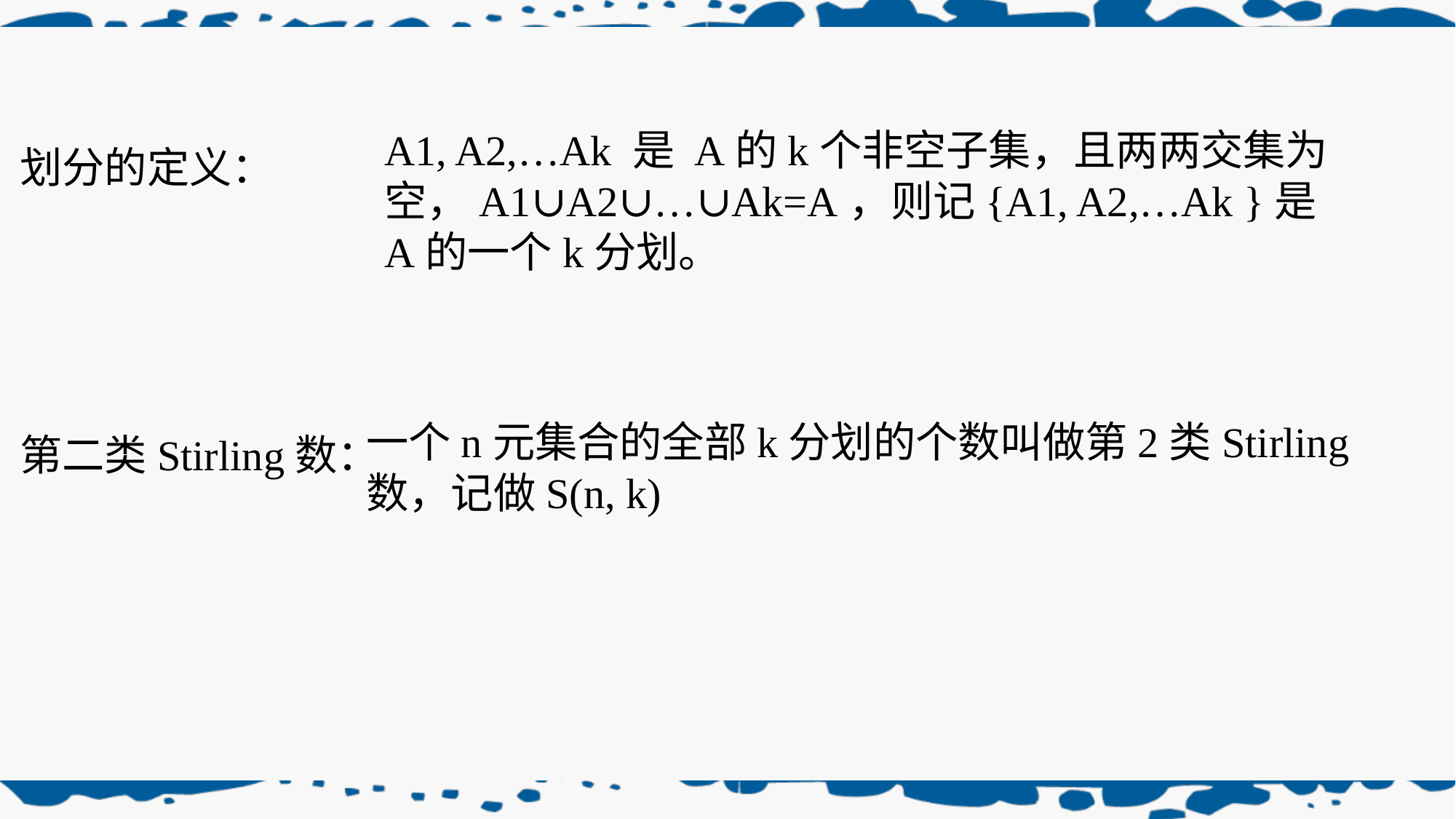

A1, A2,…Ak 是 A的k个非空子集，且两两交集为空，A1∪A2∪…∪Ak=A，则记{A1, A2,…Ak }是A的一个k分划。
划分的定义：
一个n元集合的全部k分划的个数叫做第2类Stirling数，记做S(n, k)
第二类Stirling数：